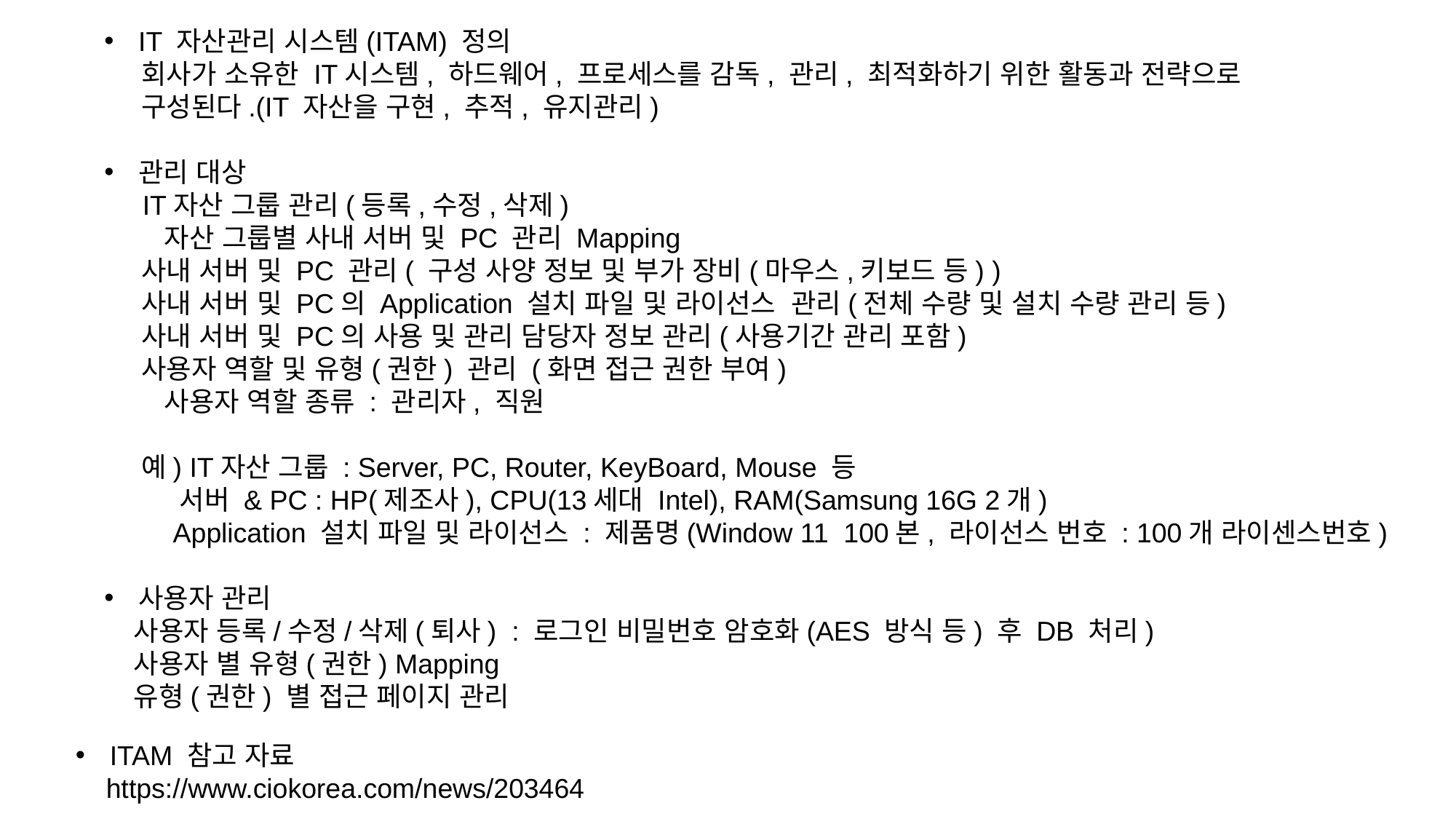

IT 자산관리 시스템(ITAM) 정의
    회사가 소유한 IT시스템, 하드웨어, 프로세스를 감독, 관리, 최적화하기 위한 활동과 전략으로
    구성된다.(IT 자산을 구현, 추적, 유지관리)

관리 대상
     IT자산 그룹 관리(등록,수정,삭제)
       자산 그룹별 사내 서버 및 PC 관리 Mapping
    사내 서버 및 PC 관리( 구성 사양 정보 및 부가 장비(마우스,키보드 등) )
    사내 서버 및 PC의 Application 설치 파일 및 라이선스  관리(전체 수량 및 설치 수량 관리 등)
    사내 서버 및 PC의 사용 및 관리 담당자 정보 관리(사용기간 관리 포함)
    사용자 역할 및 유형(권한) 관리 (화면 접근 권한 부여)
       사용자 역할 종류 : 관리자, 직원

    예) IT자산 그룹 : Server, PC, Router, KeyBoard, Mouse 등
         서버 & PC : HP(제조사), CPU(13세대 Intel), RAM(Samsung 16G 2개)
         Application 설치 파일 및 라이선스 : 제품명(Window 11  100본, 라이선스 번호 : 100개 라이센스번호)

사용자 관리
   사용자 등록/수정/삭제(퇴사)  : 로그인 비밀번호 암호화(AES 방식 등) 후 DB 처리)
   사용자 별 유형(권한) Mapping
   유형(권한) 별 접근 페이지 관리
ITAM 참고 자료
    https://www.ciokorea.com/news/203464